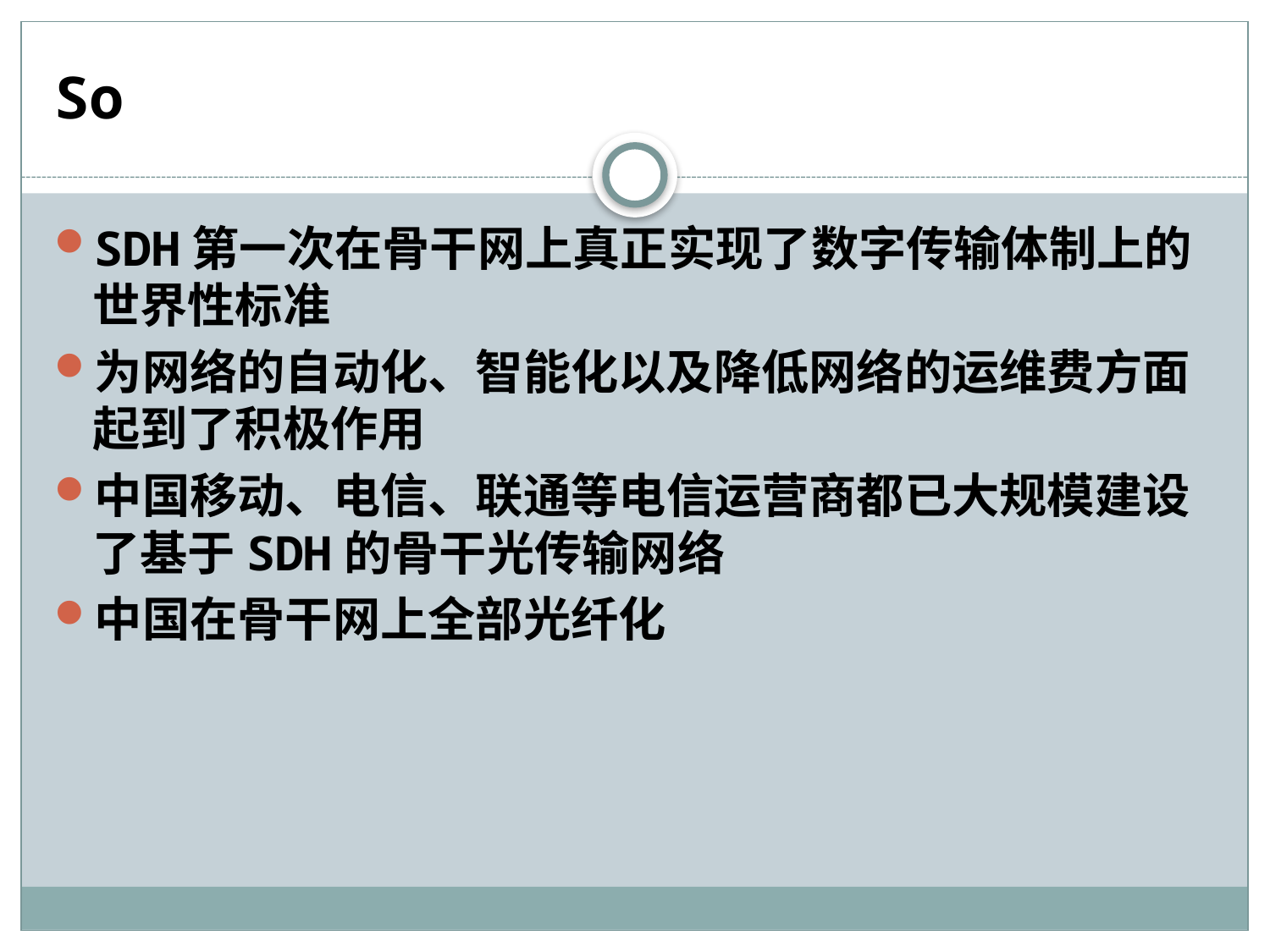

# So
SDH第一次在骨干网上真正实现了数字传输体制上的世界性标准
为网络的自动化、智能化以及降低网络的运维费方面起到了积极作用
中国移动、电信、联通等电信运营商都已大规模建设了基于SDH的骨干光传输网络
中国在骨干网上全部光纤化